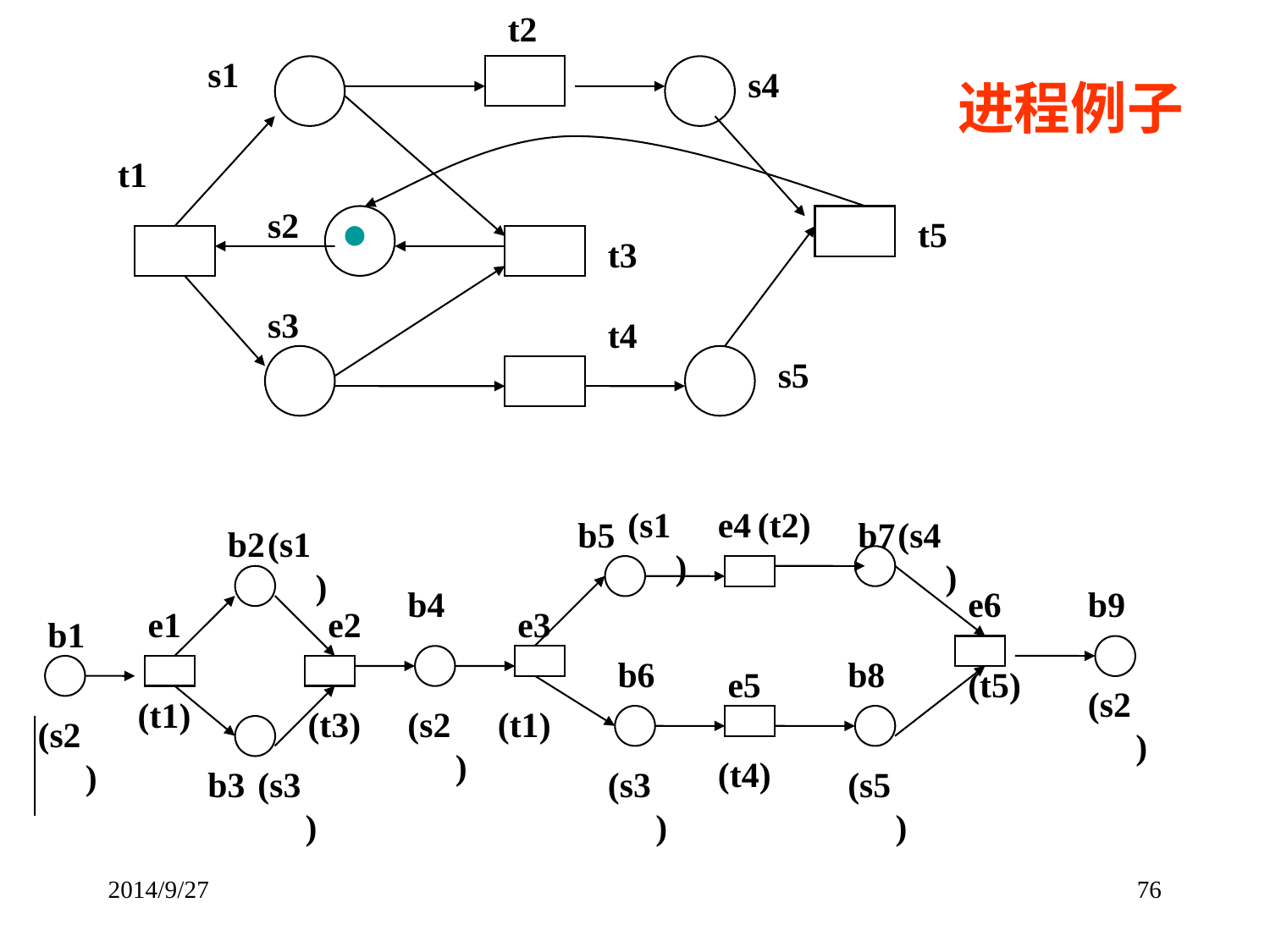

t2
s1

s4
进程例子

t1
s2

t5

t3

s3
t4

s5

(s1)
e4
(t2)
b5
b7
(s4)
b2
(s1)

b4

e6
b9
e1

e2
e3
b1

b6
b8

e5
(t5)

(s2)
(t1)

(t3)
(s2)
(t1)
(s2)

(t4)
b3
(s3)
(s3)
(s5)
2014/9/27
76